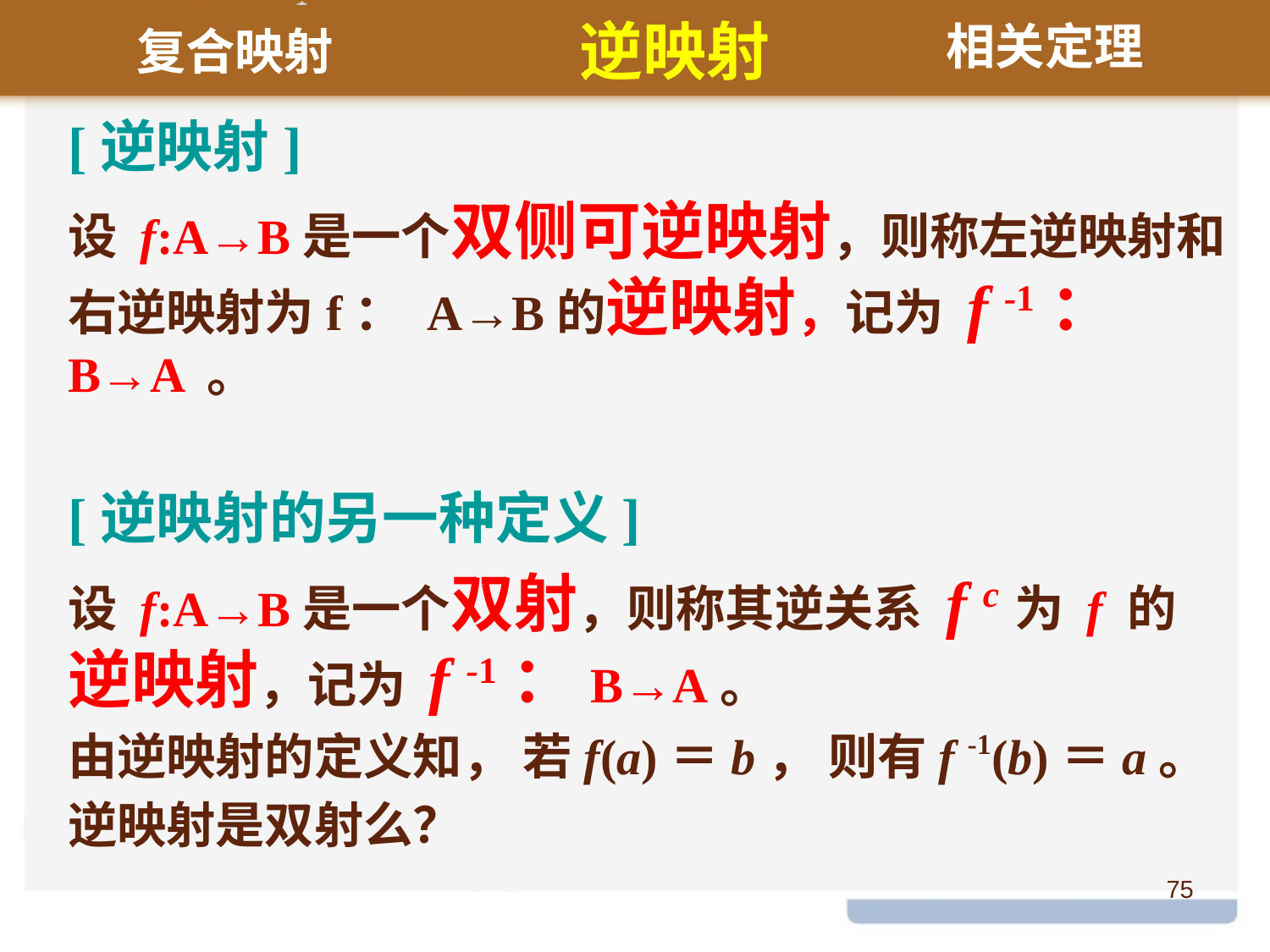

相关定理
复合映射
逆映射
[逆映射]
设 f:A→B是一个双侧可逆映射，则称左逆映射和右逆映射为f： A→B的逆映射，记为 f -1：B→A 。

[逆映射的另一种定义]
设 f:A→B是一个双射，则称其逆关系 f c为 f 的逆映射，记为 f -1：B→A。
由逆映射的定义知， 若f(a)＝b， 则有f -1(b)＝a。
逆映射是双射么？
75